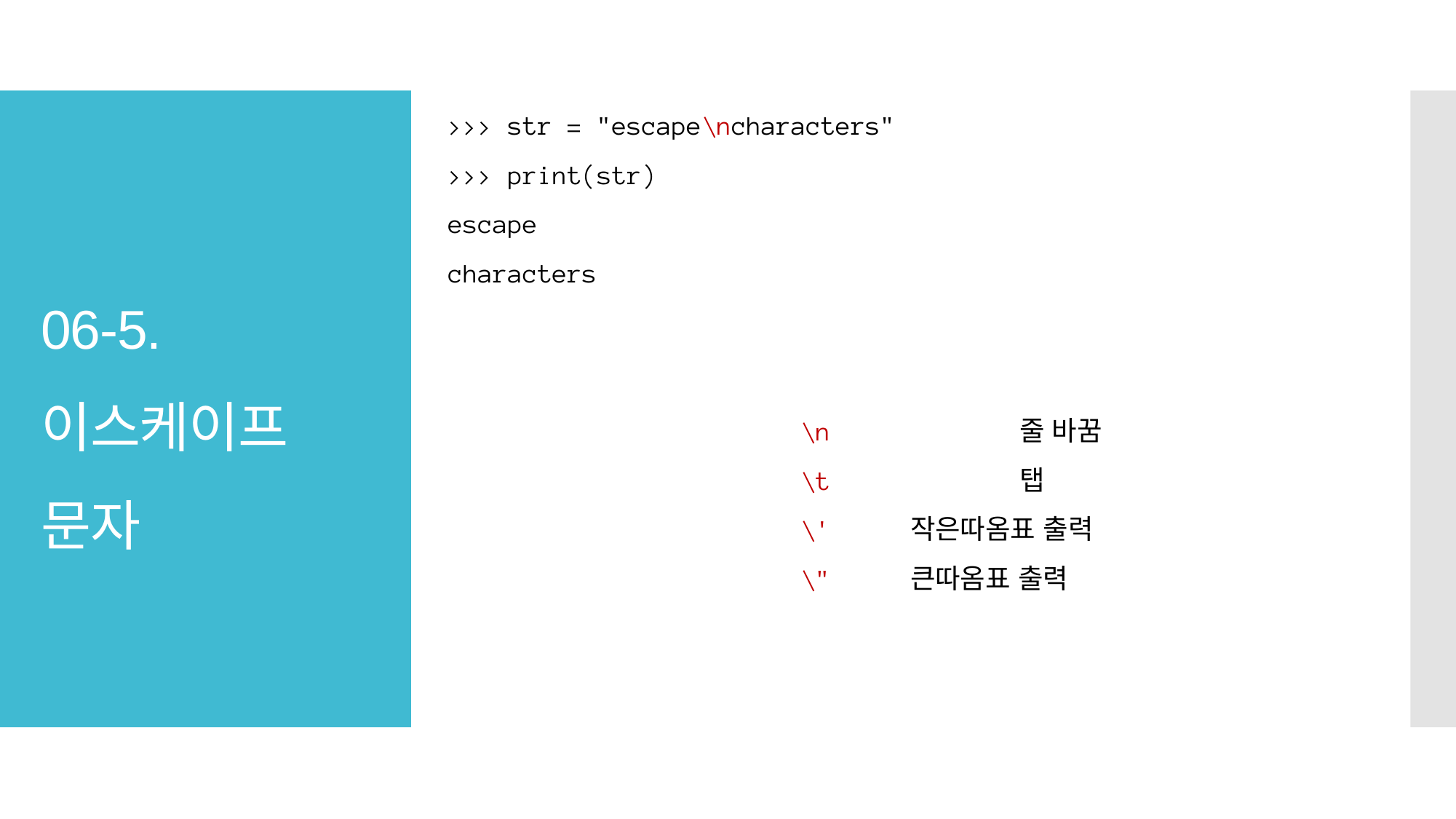

>>> str = "escape\ncharacters"
>>> print(str)
escape
characters
# 06-5. 이스케이프 문자
\n 	   	줄 바꿈
\t 	   	탭
\'   	작은따옴표 출력
\"  	큰따옴표 출력